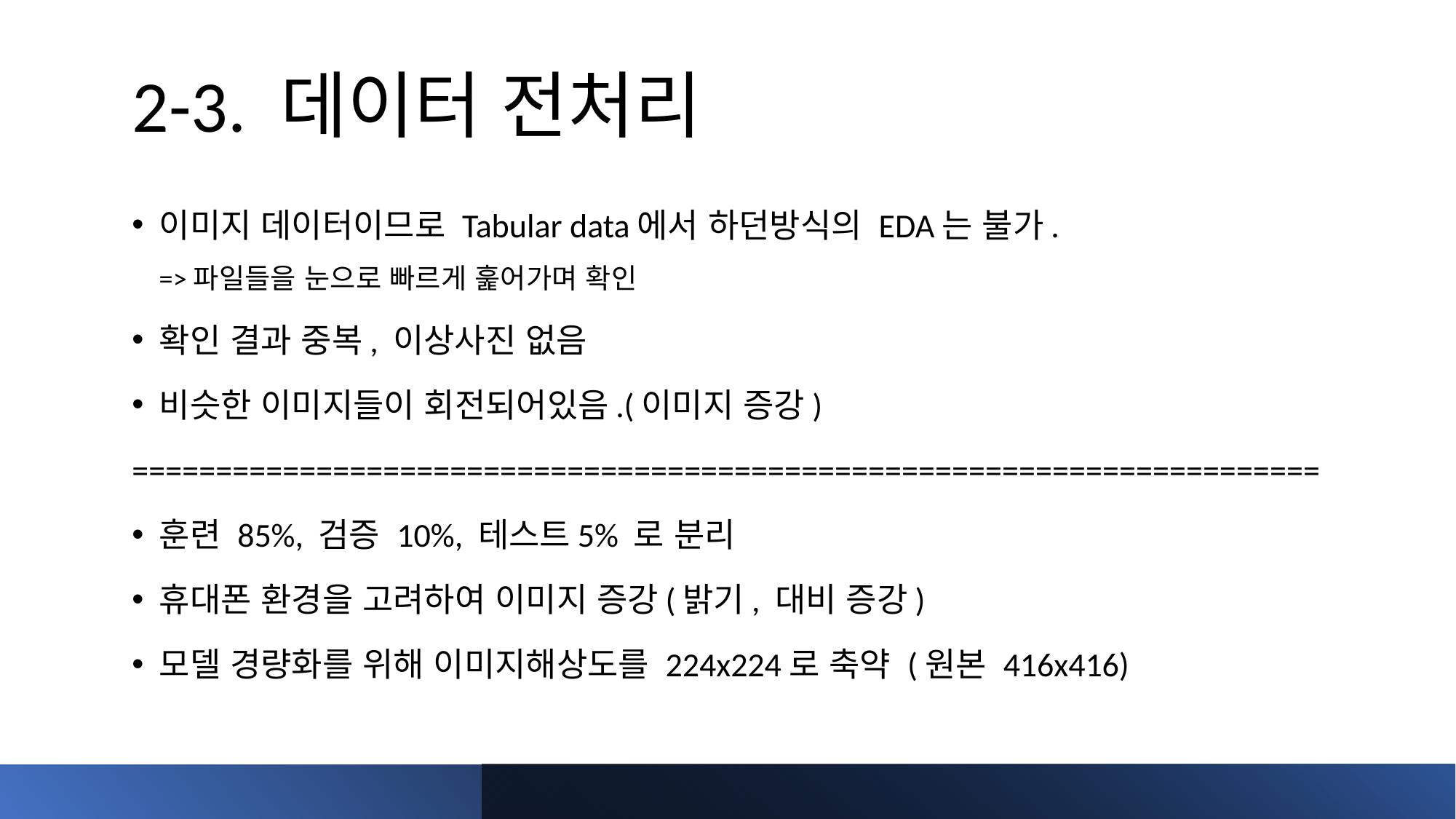

# 2-3. 데이터 전처리
이미지 데이터이므로 Tabular data에서 하던방식의 EDA는 불가.
=>파일들을 눈으로 빠르게 훑어가며 확인
확인 결과 중복, 이상사진 없음
비슷한 이미지들이 회전되어있음.(이미지 증강)
=======================================================================
훈련 85%, 검증 10%, 테스트5% 로 분리
휴대폰 환경을 고려하여 이미지 증강(밝기, 대비 증강)
모델 경량화를 위해 이미지해상도를 224x224로 축약 (원본 416x416)